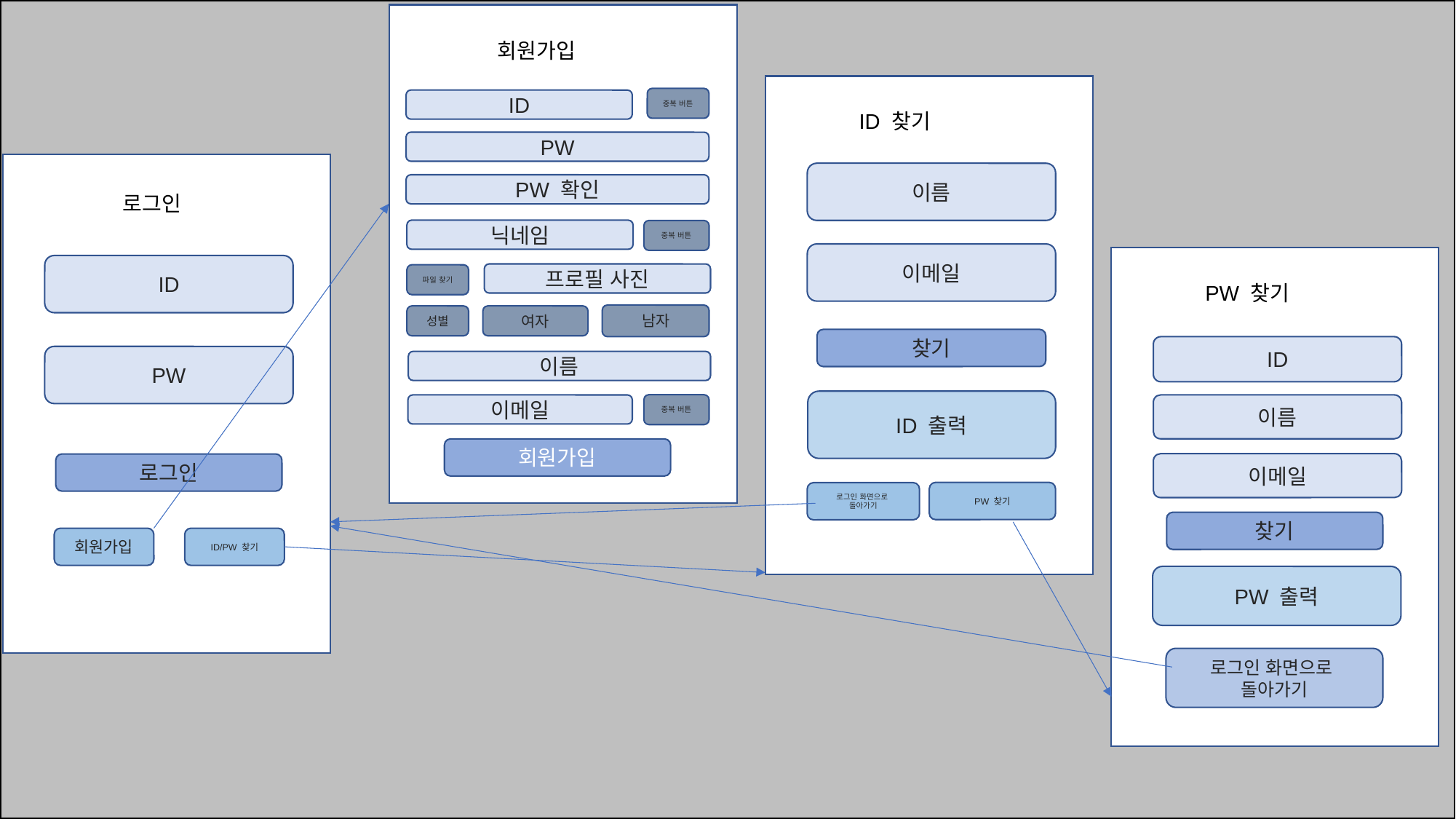

회원가입

중복 버튼
ID
ID 찾기
PW

이름
PW 확인
로그인
닉네임
중복 버튼
이메일

ID
프로필 사진
파일 찾기
PW 찾기
남자
성별
여자
찾기
ID
PW
이름
ID 출력
중복 버튼
이메일
이름
회원가입
이메일
로그인
PW 찾기
로그인 화면으로
돌아가기
찾기
회원가입
ID/PW 찾기
PW 출력
로그인 화면으로
돌아가기